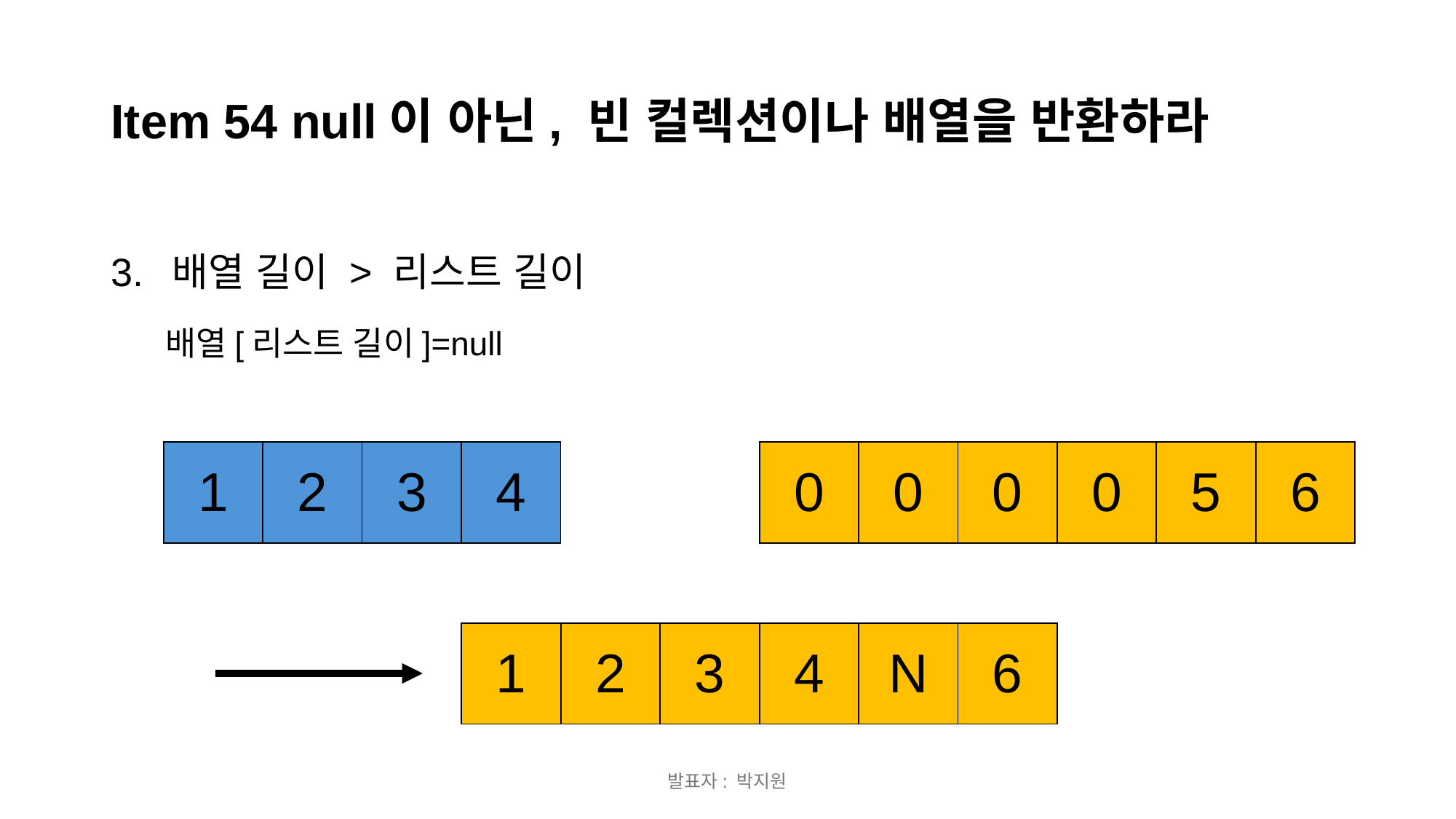

# Item 54 null이 아닌, 빈 컬렉션이나 배열을 반환하라
배열 길이 > 리스트 길이
배열[리스트 길이]=null

| 1 | 2 | 3 | 4 |
| --- | --- | --- | --- |
| 0 | 0 | 0 | 0 | 5 | 6 |
| --- | --- | --- | --- | --- | --- |
| 1 | 2 | 3 | 4 | N | 6 |
| --- | --- | --- | --- | --- | --- |
발표자: 박지원